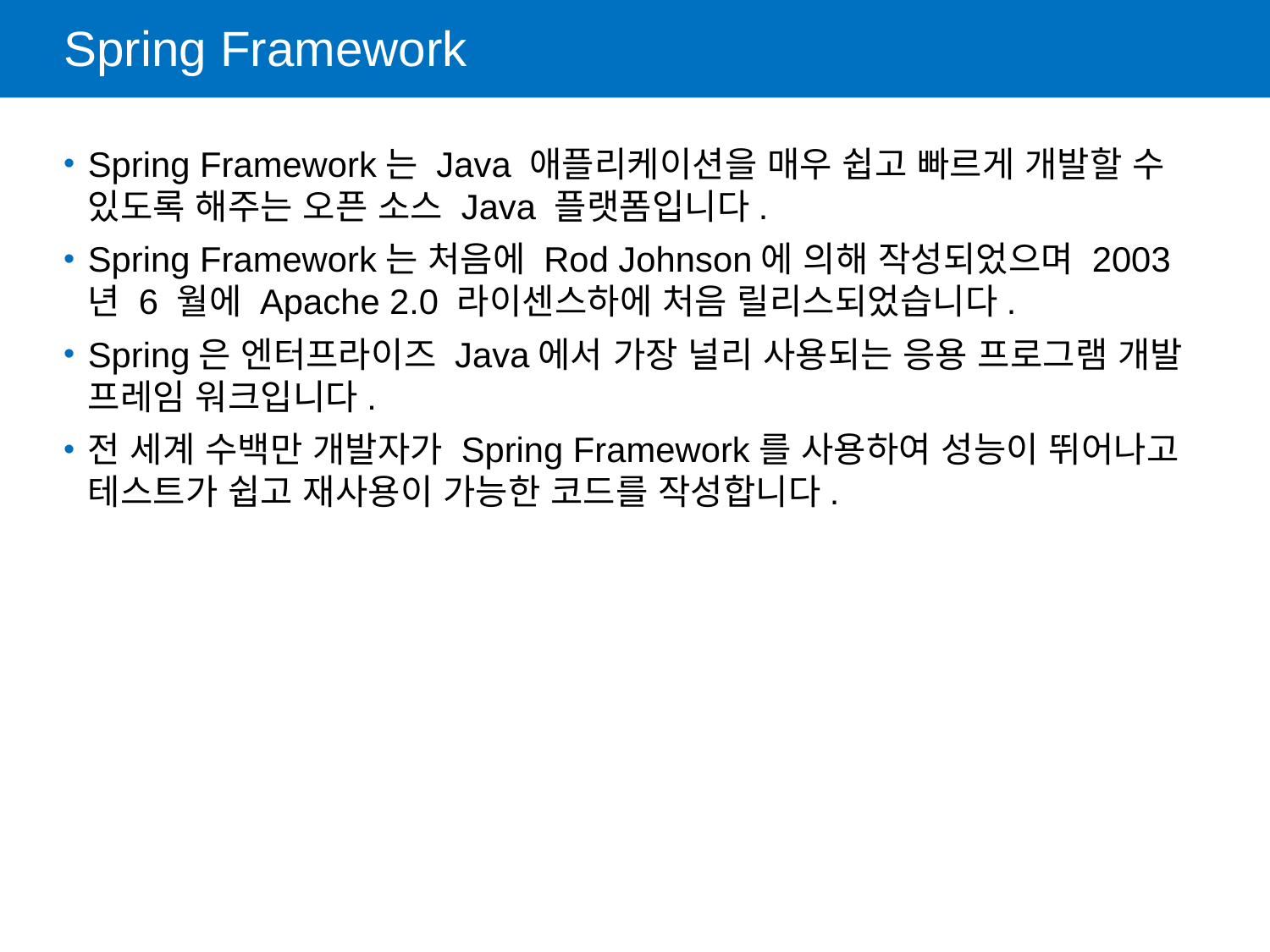

# Spring Framework
Spring Framework는 Java 애플리케이션을 매우 쉽고 빠르게 개발할 수 있도록 해주는 오픈 소스 Java 플랫폼입니다.
Spring Framework는 처음에 Rod Johnson에 의해 작성되었으며 2003 년 6 월에 Apache 2.0 라이센스하에 처음 릴리스되었습니다.
Spring은 엔터프라이즈 Java에서 가장 널리 사용되는 응용 프로그램 개발 프레임 워크입니다.
전 세계 수백만 개발자가 Spring Framework를 사용하여 성능이 뛰어나고 테스트가 쉽고 재사용이 가능한 코드를 작성합니다.